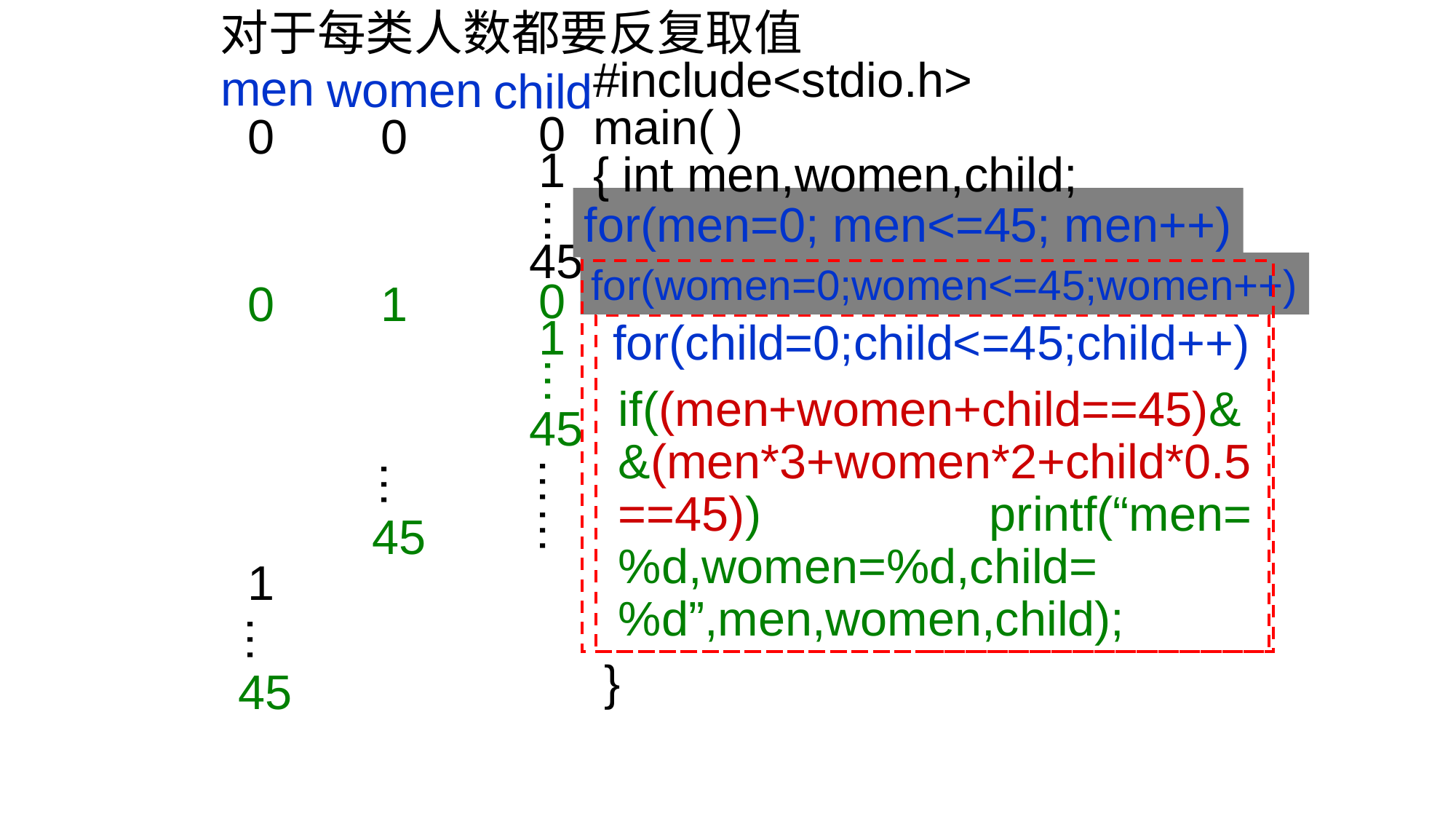

对于每类人数都要反复取值
men
women
child
#include<stdio.h>
main( )
{ int men,women,child;
0
0
0
1
for(men=0; men<=45; men++)
men=0;
…
45
women=0;
for(women=0;women<=45;women++)

0
0
1
1
for(child=0;child<=45;child++)

…
if((men+women+child==45)&&(men*3+women*2+child*0.5==45))                 printf(“men=%d,women=%d,child=%d”,men,women,child);

45
……
…
45
1
…
}
45